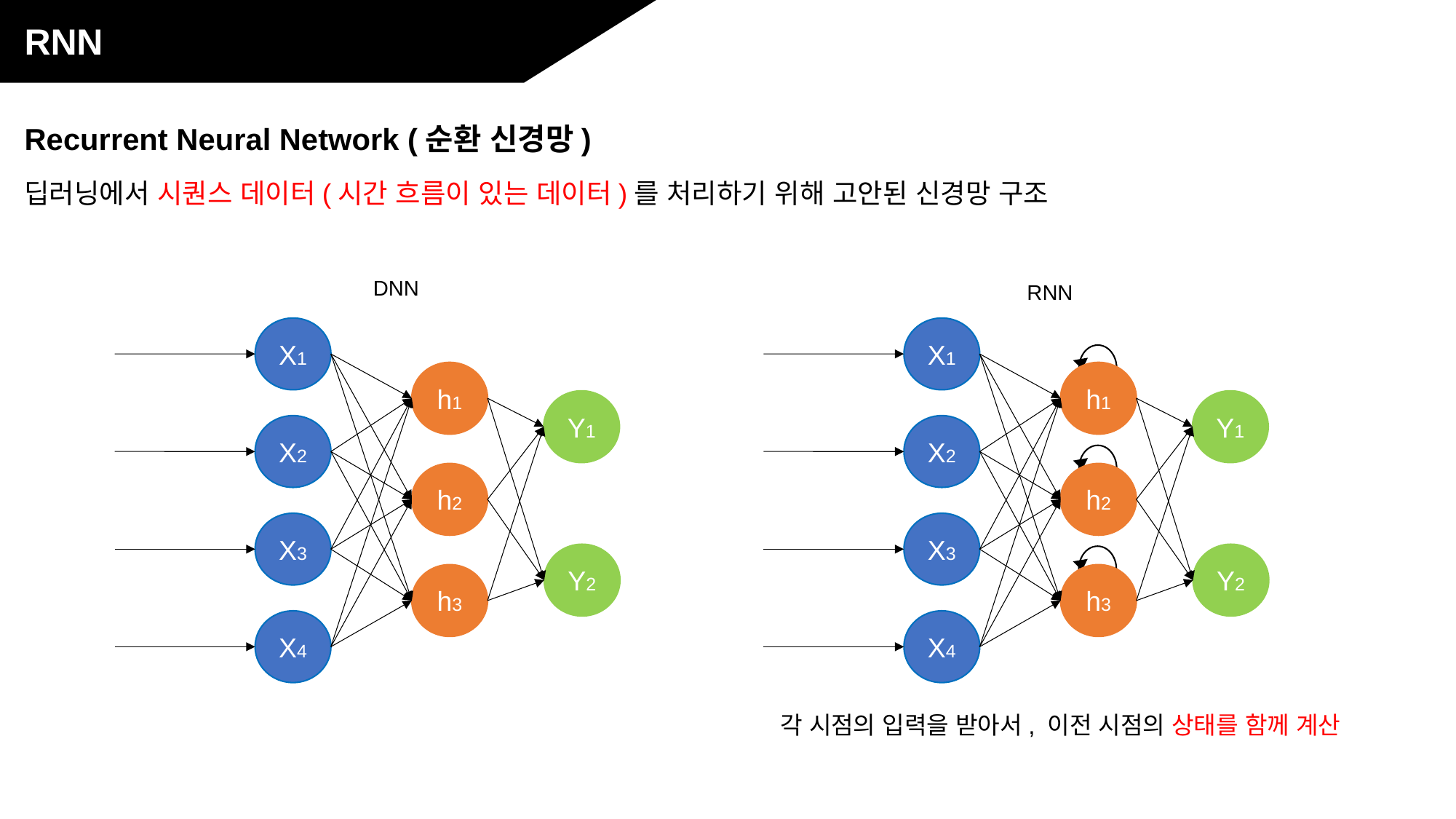

RNN
Recurrent Neural Network (순환 신경망)
딥러닝에서 시퀀스 데이터(시간 흐름이 있는 데이터)를 처리하기 위해 고안된 신경망 구조
DNN
RNN
X1
h1
Y1
X2
h2
X3
Y2
h3
X4
X1

h1
Y1
X2

h2
X3
Y2

h3
X4
각 시점의 입력을 받아서, 이전 시점의 상태를 함께 계산